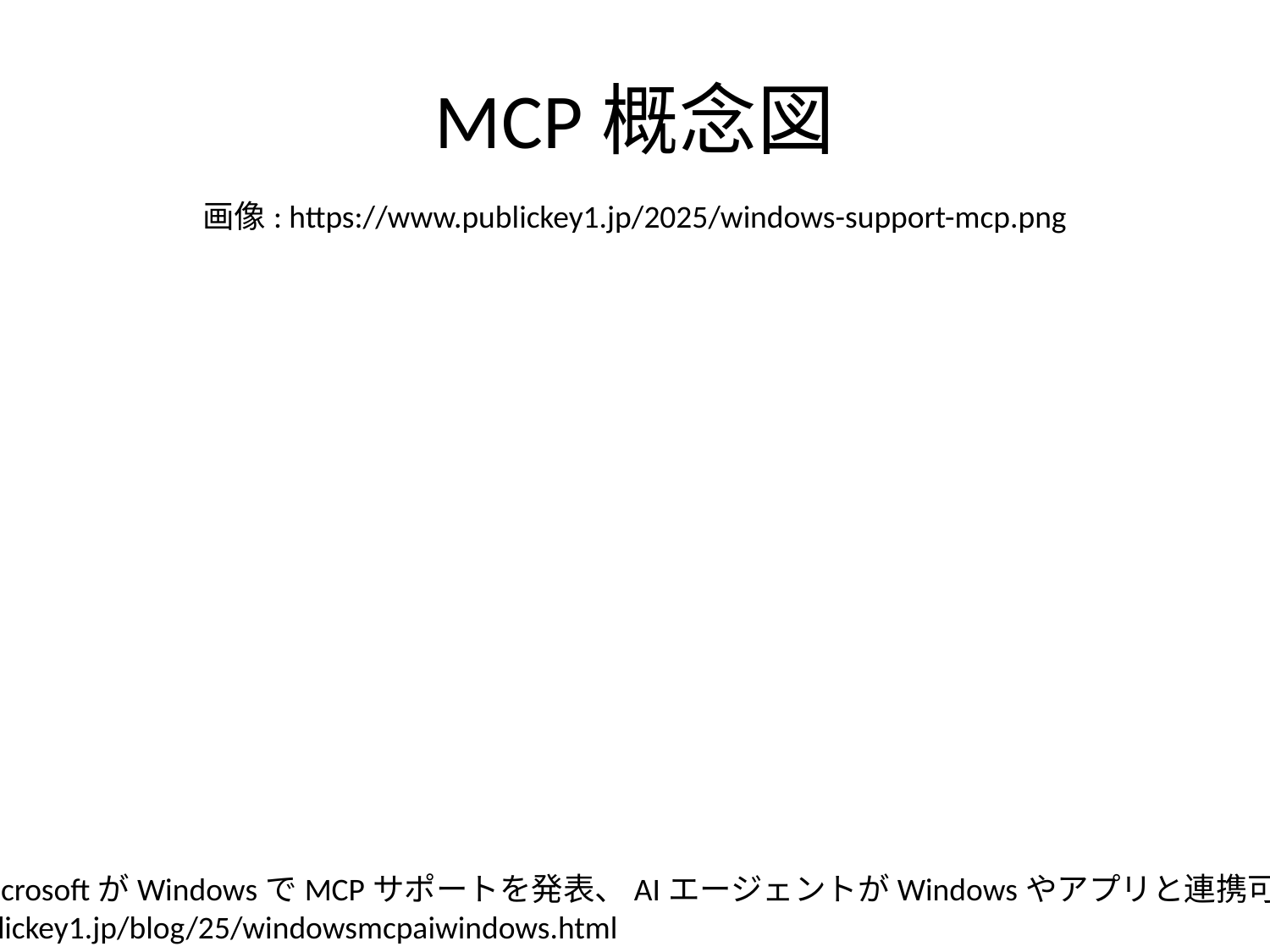

# MCP概念図
画像: https://www.publickey1.jp/2025/windows-support-mcp.png

出典: [速報] MicrosoftがWindowsでMCPサポートを発表、AIエージェントがWindowsやアプリと連携可能に - Publickey
https://www.publickey1.jp/blog/25/windowsmcpaiwindows.html